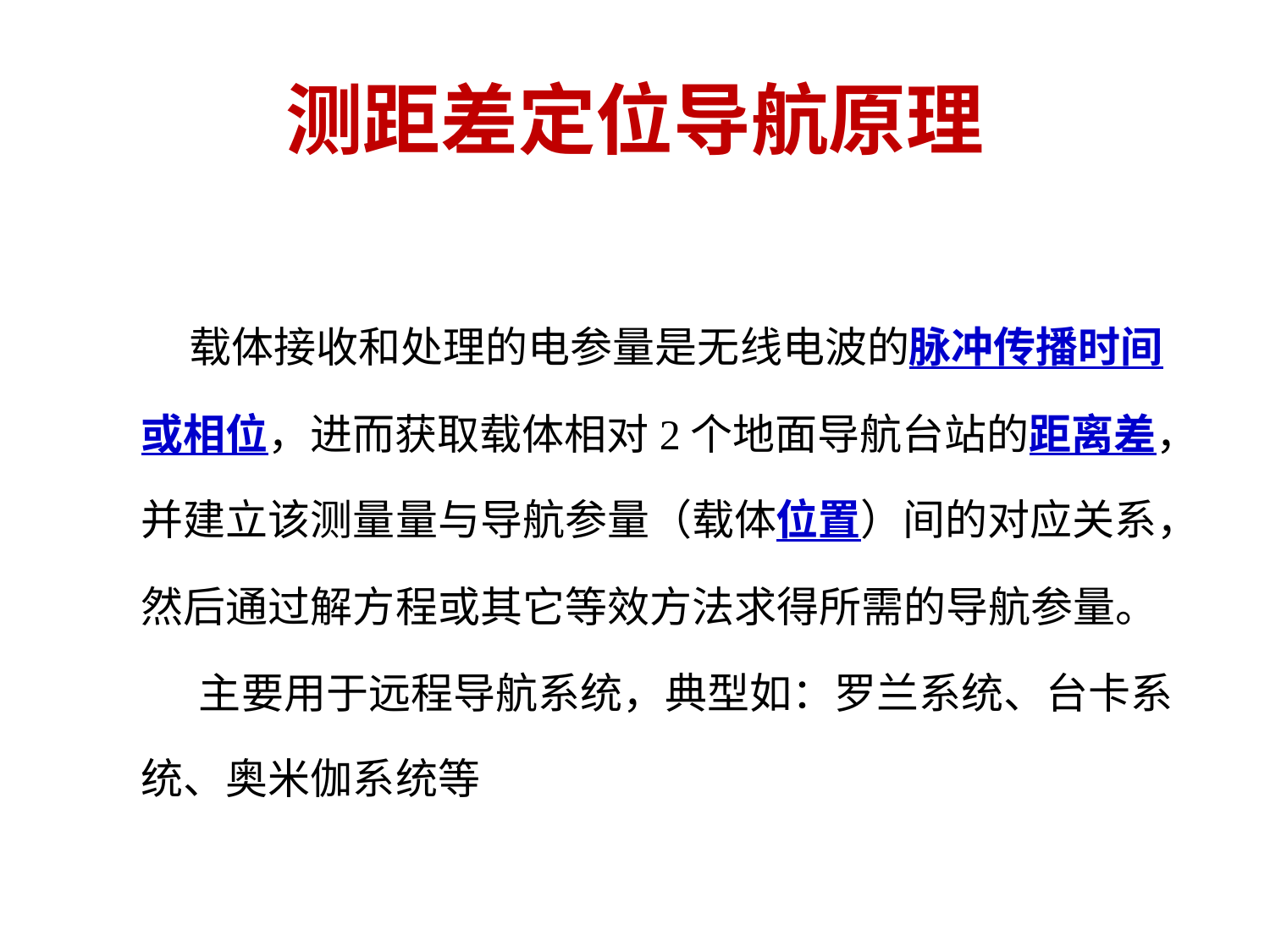

# 测距差定位导航原理
    载体接收和处理的电参量是无线电波的脉冲传播时间或相位，进而获取载体相对2个地面导航台站的距离差，并建立该测量量与导航参量（载体位置）间的对应关系，然后通过解方程或其它等效方法求得所需的导航参量。
     主要用于远程导航系统，典型如：罗兰系统、台卡系统、奥米伽系统等